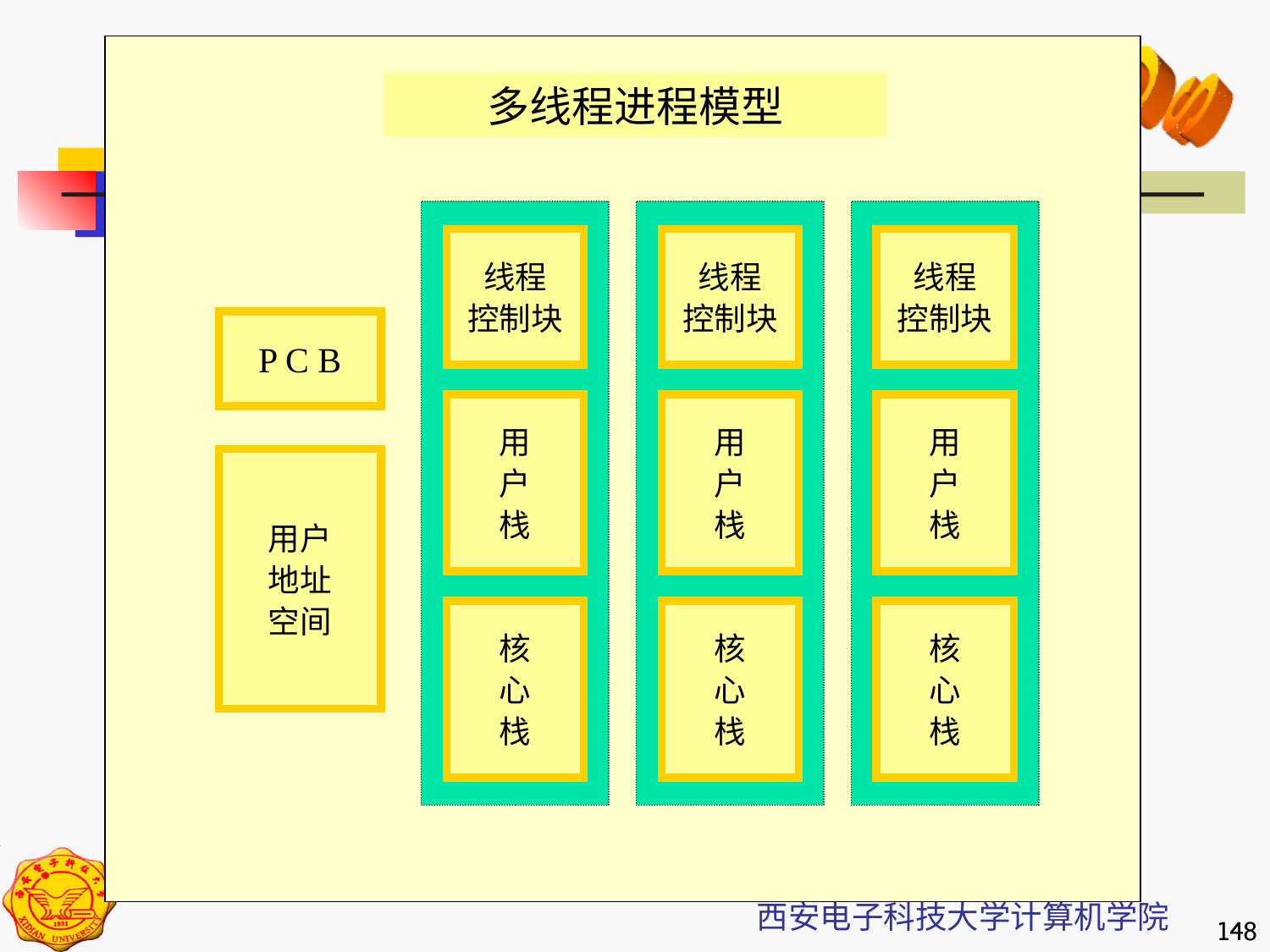

多线程进程模型

线程
控制块
线程
控制块
线程
控制块
P C B
用
户
栈
用
户
栈
用
户
栈
用户
地址
空间
核
心
栈
核
心
栈
核
心
栈
3.6 线程
引入线程的好处：
创建和撤销线程的开销小：时间和空间
切换迅速：切换内容少
通信效率高：共享相同的地址空间
并发度高：线程个数没有限制
148